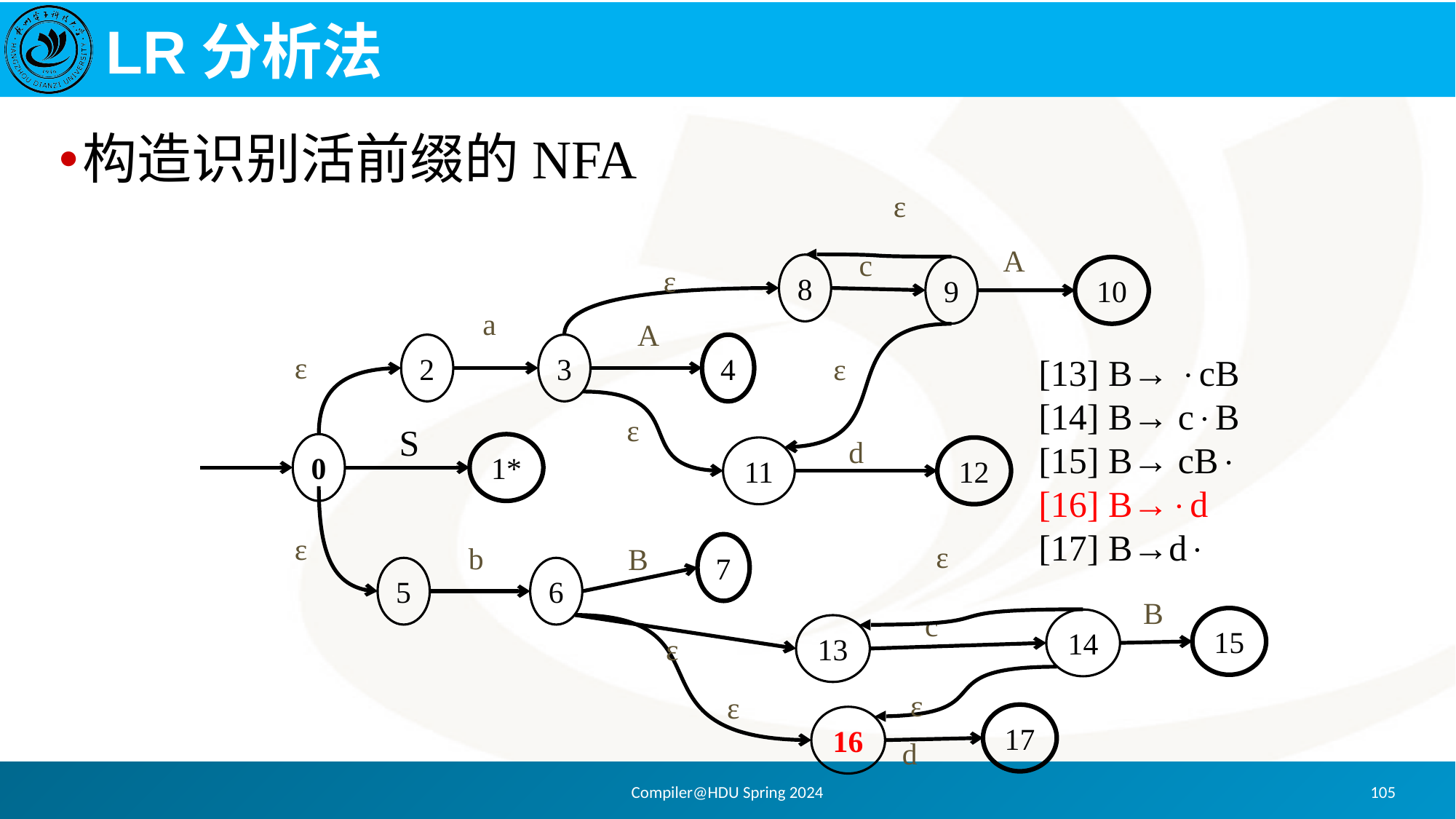

# LR分析法
构造识别活前缀的NFA
ε
A
c
8
ε
9
10
a
A
2
3
4
ε
[13] B→ ⋅cB
[14] B→ c⋅B
[15] B→ cB⋅
[16] B→⋅d
[17] B→d⋅
ε
ε
S
d
0
1*
12
11
ε
ε
b
7
B
5
6
B
c
15
14
13
ε
ε
ε
17
16
d
Compiler@HDU Spring 2024
105